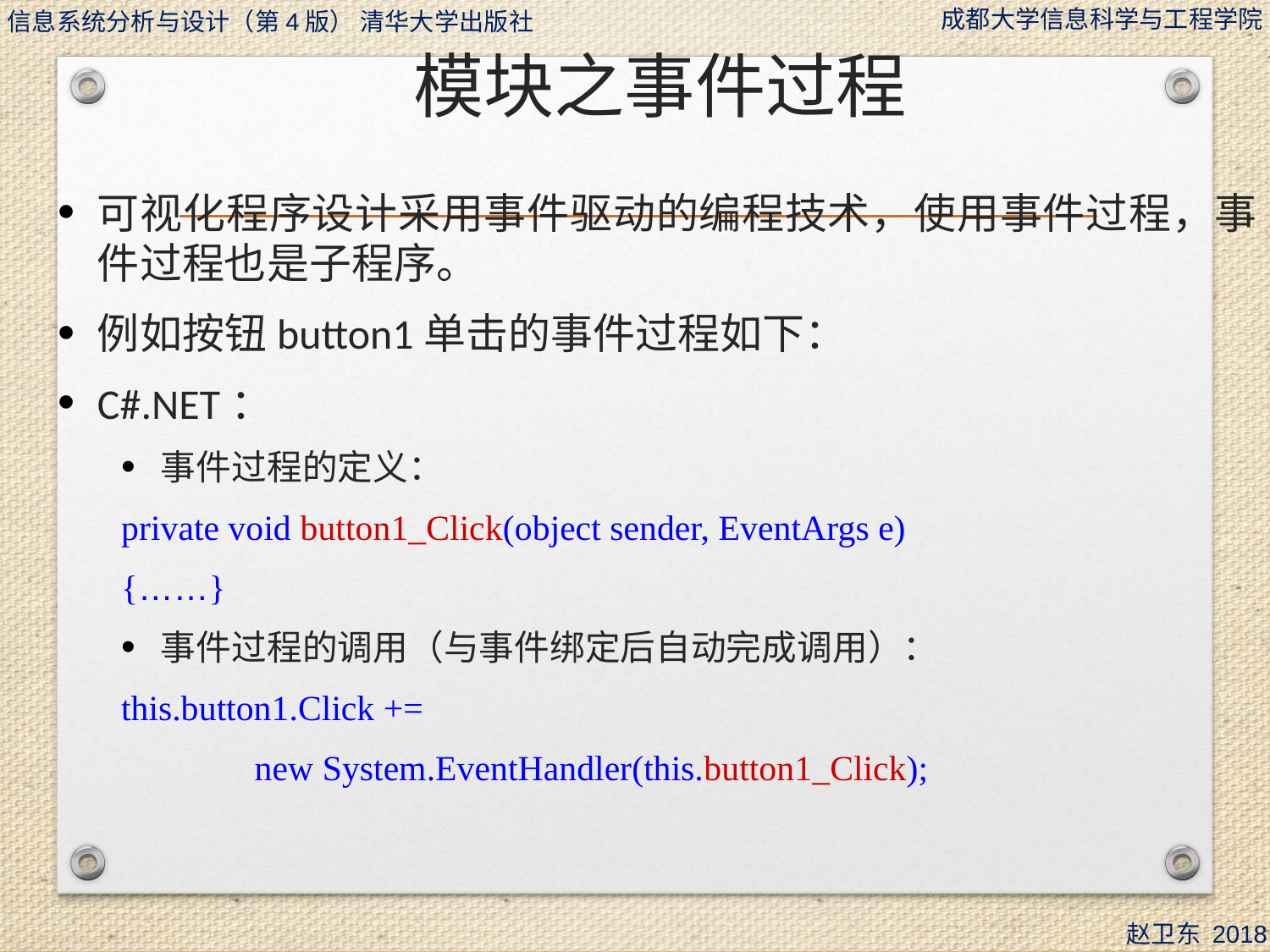

# 模块之事件过程
可视化程序设计采用事件驱动的编程技术，使用事件过程，事件过程也是子程序。
例如按钮button1单击的事件过程如下：
C#.NET：
事件过程的定义：
private void button1_Click(object sender, EventArgs e)
{……}
事件过程的调用（与事件绑定后自动完成调用）：
this.button1.Click +=
               new System.EventHandler(this.button1_Click);